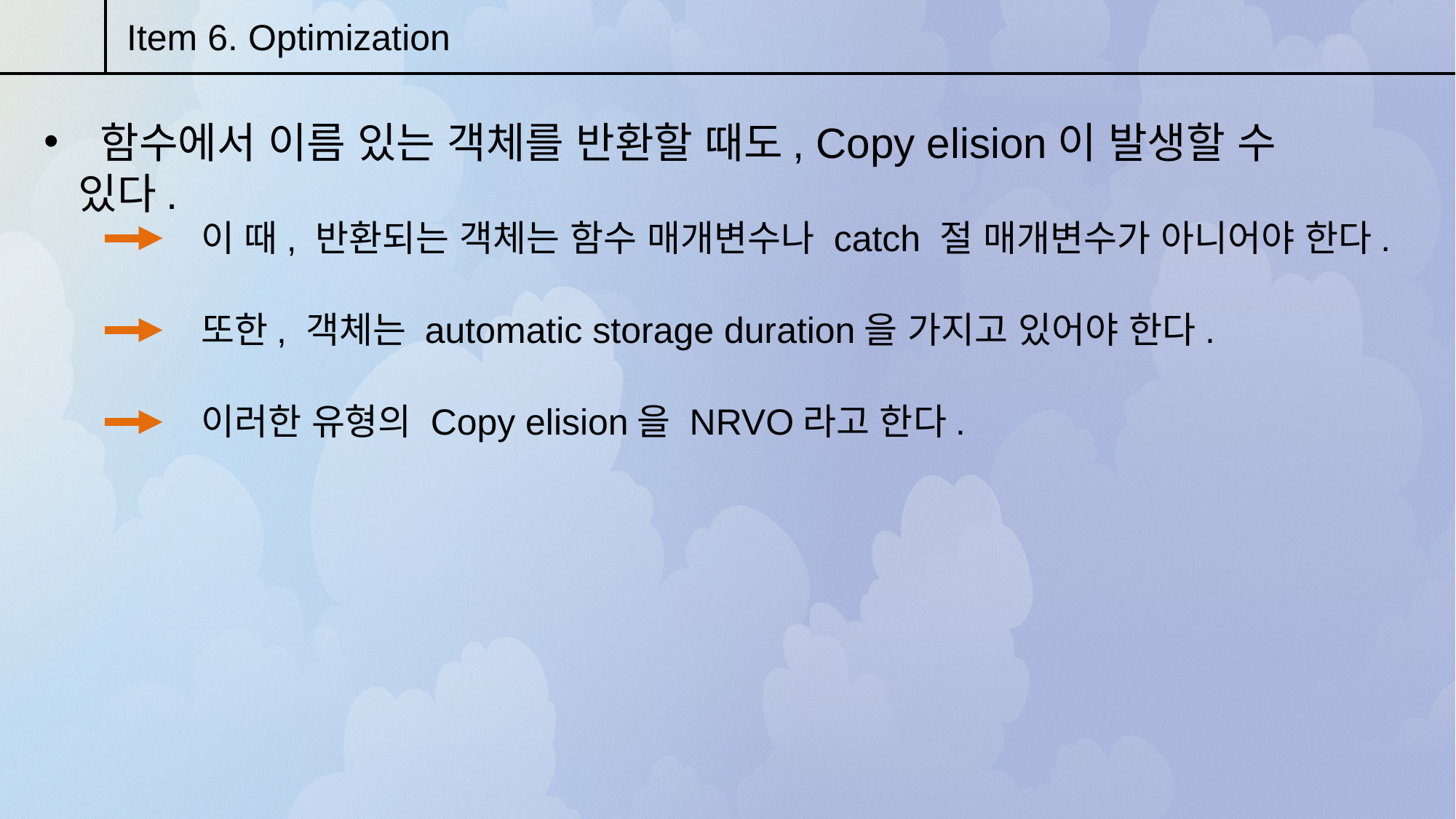

Item 6. Optimization
 함수에서 이름 있는 객체를 반환할 때도, Copy elision이 발생할 수 있다.
이 때, 반환되는 객체는 함수 매개변수나 catch 절 매개변수가 아니어야 한다.
또한, 객체는 automatic storage duration을 가지고 있어야 한다.
이러한 유형의 Copy elision을 NRVO라고 한다.